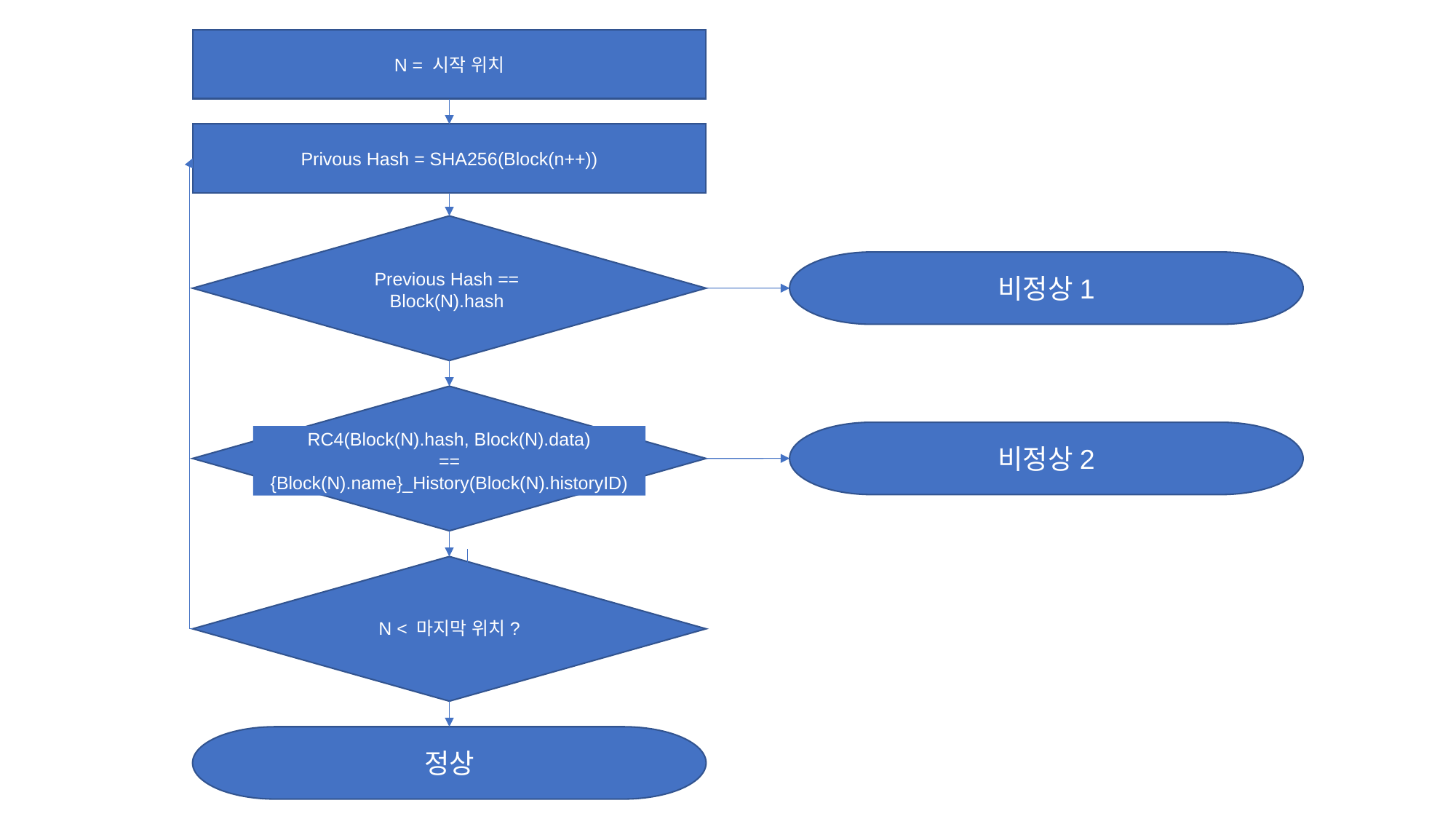

N = 시작 위치
Privous Hash = SHA256(Block(n++))

비정상1
Previous Hash == Block(N).hash

비정상2
RC4(Block(N).hash, Block(N).data)
==
{Block(N).name}_History(Block(N).historyID)

N < 마지막 위치?
정상